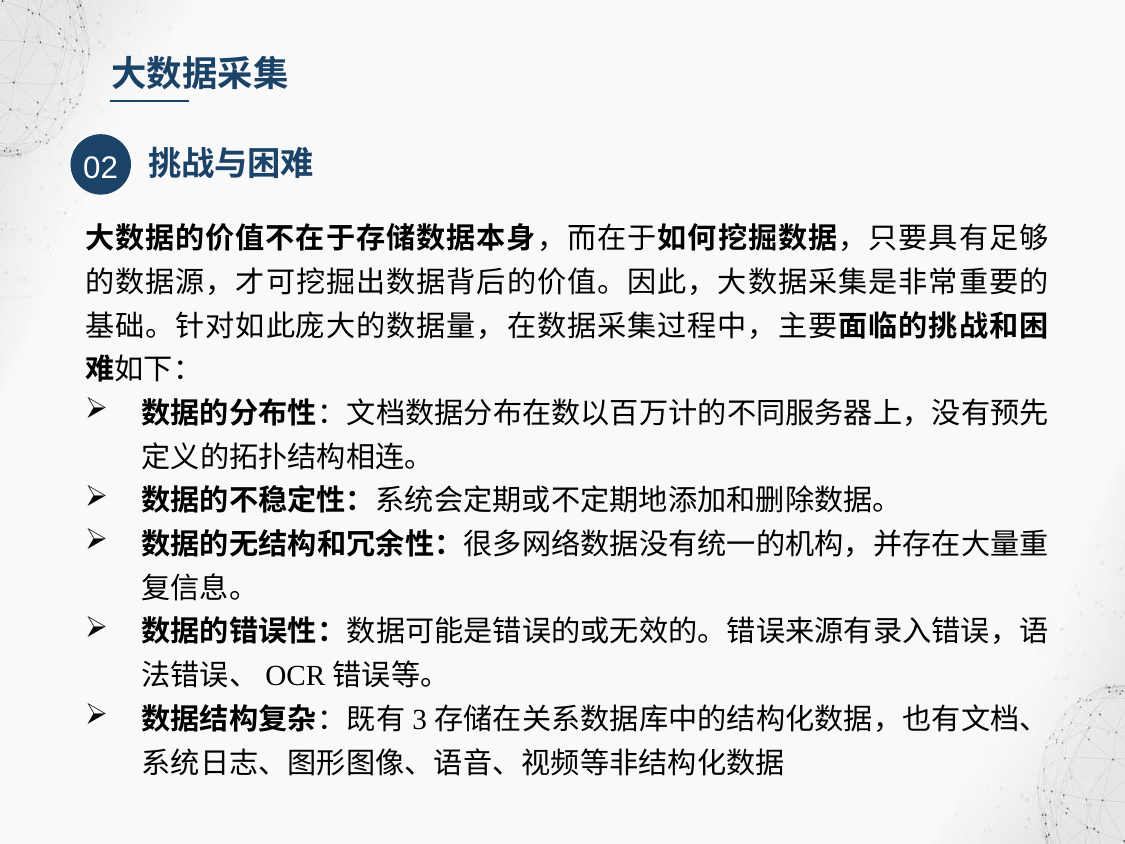

大数据采集

02
挑战与困难
大数据的价值不在于存储数据本身，而在于如何挖掘数据，只要具有足够的数据源，才可挖掘出数据背后的价值。因此，大数据采集是非常重要的基础。针对如此庞大的数据量，在数据采集过程中，主要面临的挑战和困难如下：
数据的分布性：文档数据分布在数以百万计的不同服务器上，没有预先定义的拓扑结构相连。
数据的不稳定性：系统会定期或不定期地添加和删除数据。
数据的无结构和冗余性：很多网络数据没有统一的机构，并存在大量重复信息。
数据的错误性：数据可能是错误的或无效的。错误来源有录入错误，语法错误、OCR错误等。
数据结构复杂：既有3存储在关系数据库中的结构化数据，也有文档、系统日志、图形图像、语音、视频等非结构化数据